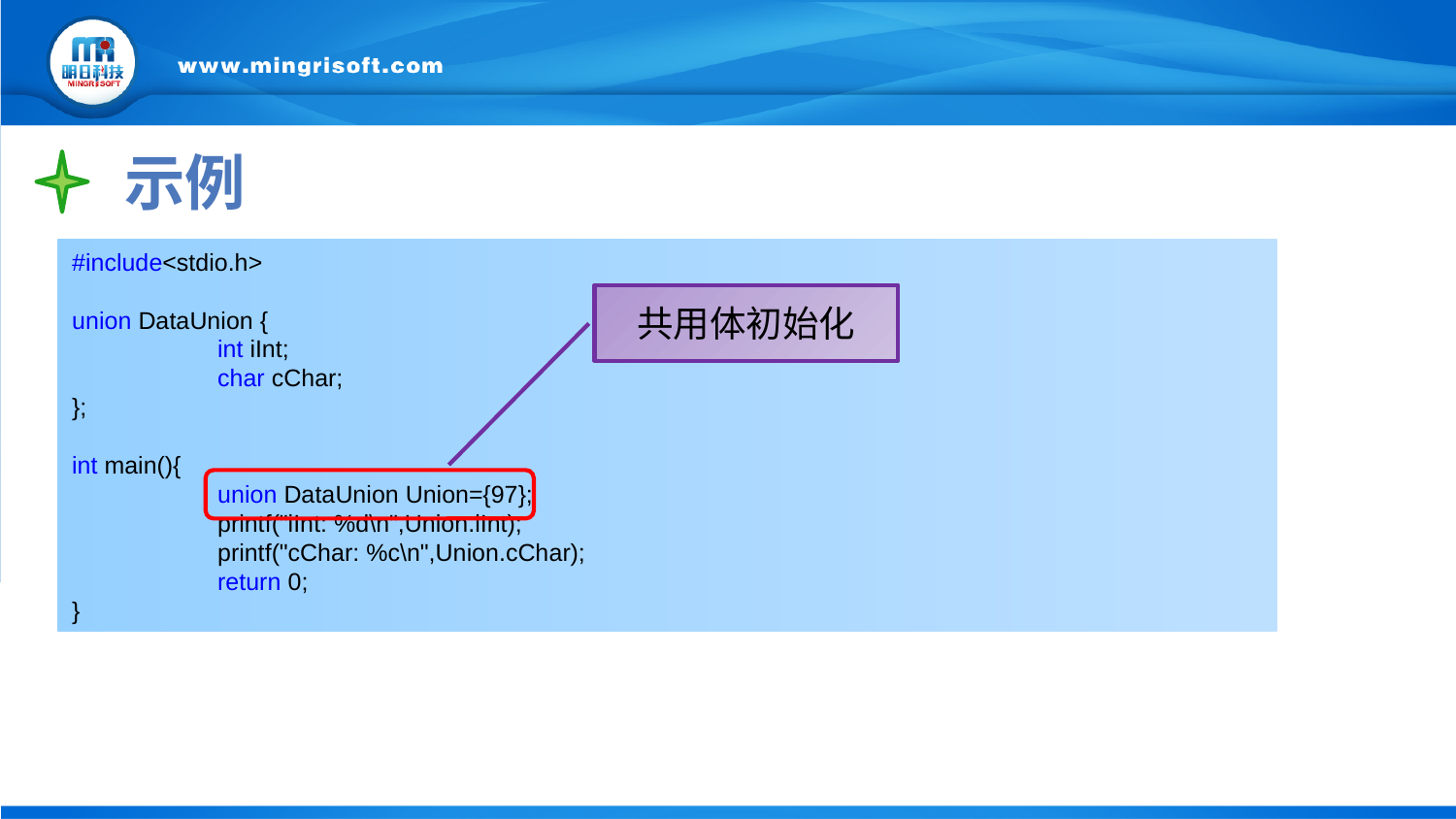

示例

#include<stdio.h>

union DataUnion {
	int iInt;								char cChar;
};

int main(){
	union DataUnion Union={97};
	printf("iInt: %d\n",Union.iInt);
	printf("cChar: %c\n",Union.cChar);
	return 0;
}
共用体初始化